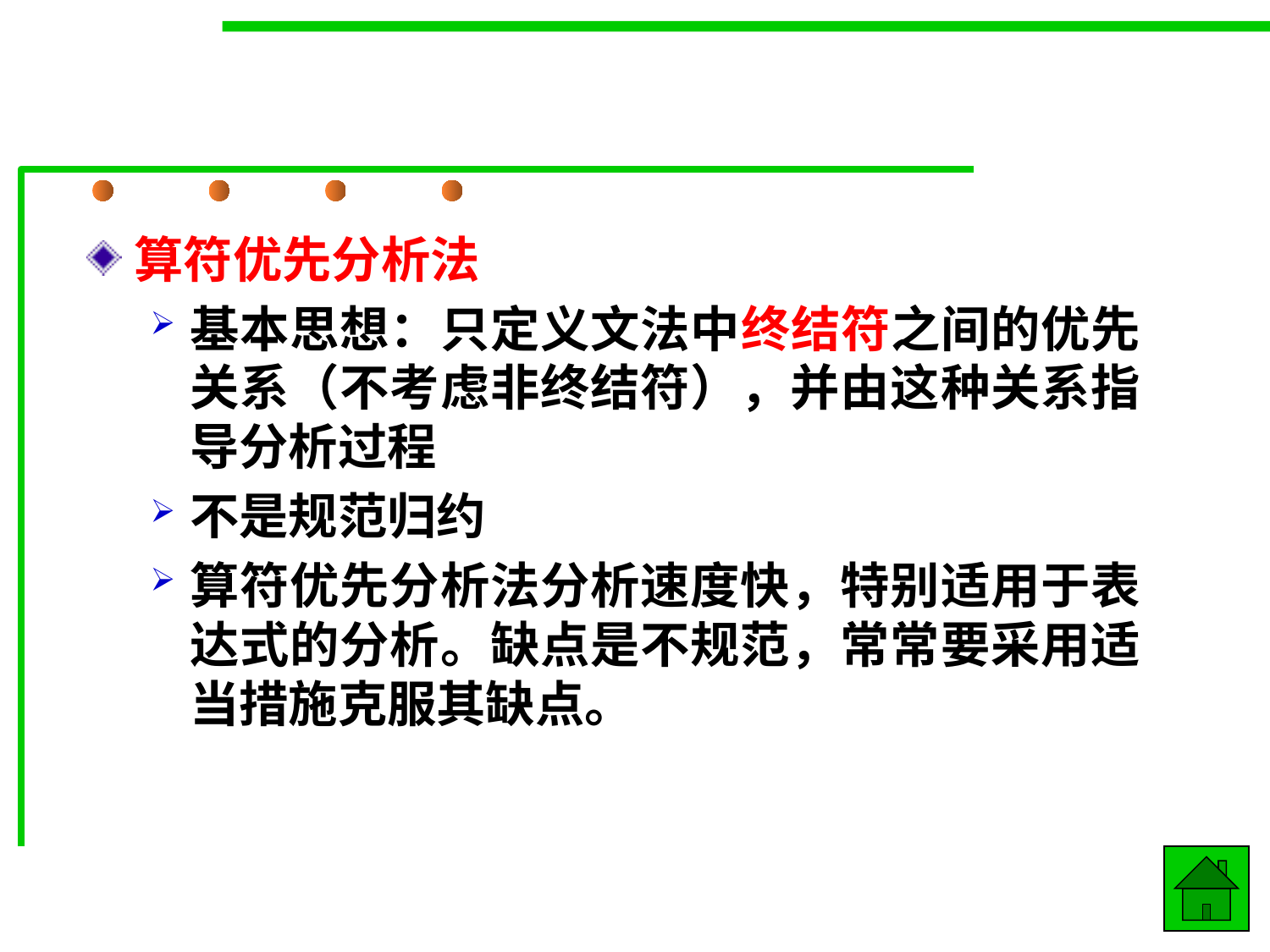

#
算符优先分析法
基本思想：只定义文法中终结符之间的优先关系（不考虑非终结符），并由这种关系指导分析过程
不是规范归约
算符优先分析法分析速度快，特别适用于表达式的分析。缺点是不规范，常常要采用适当措施克服其缺点。